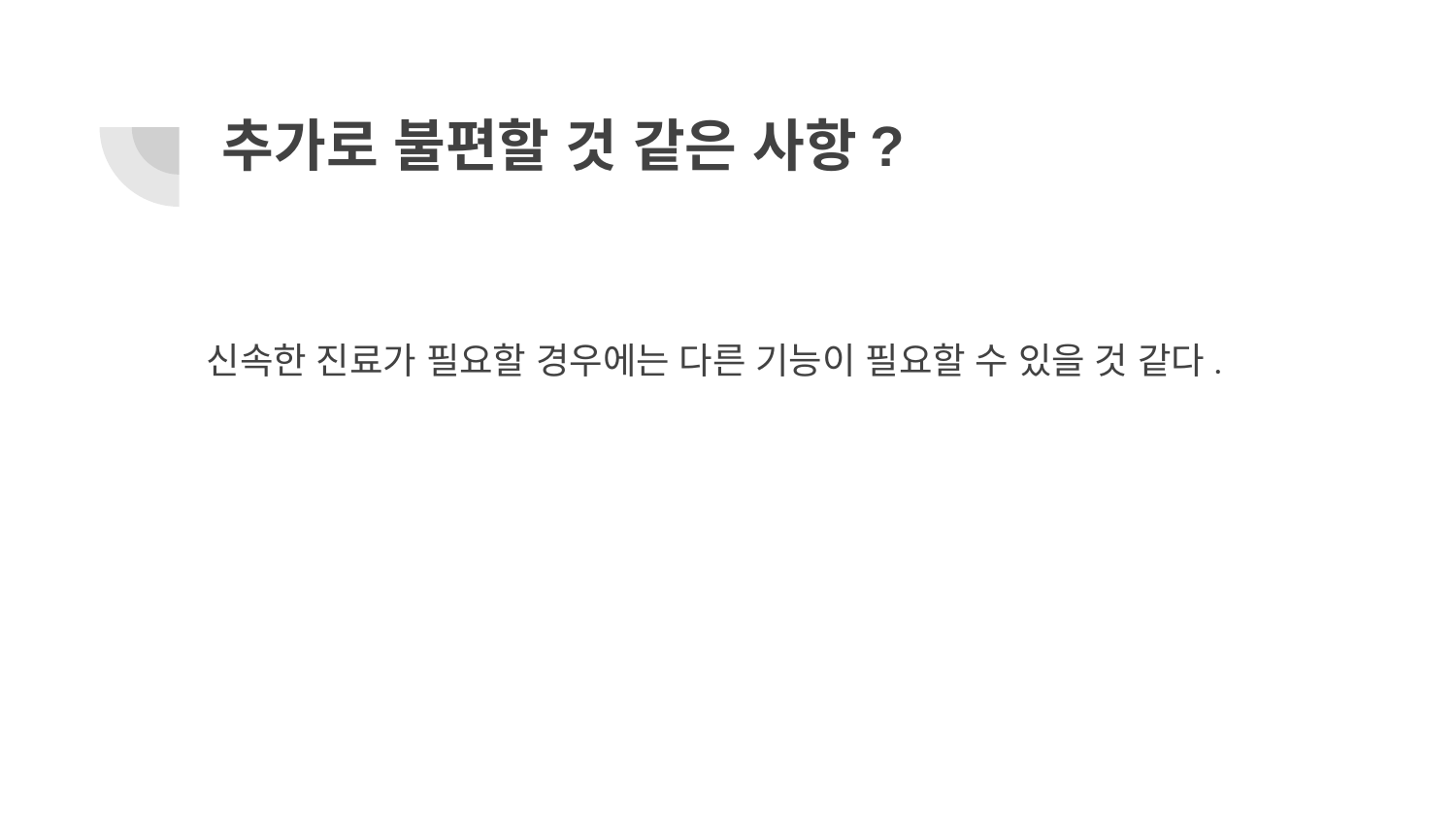

# 추가로 불편할 것 같은 사항?
신속한 진료가 필요할 경우에는 다른 기능이 필요할 수 있을 것 같다.